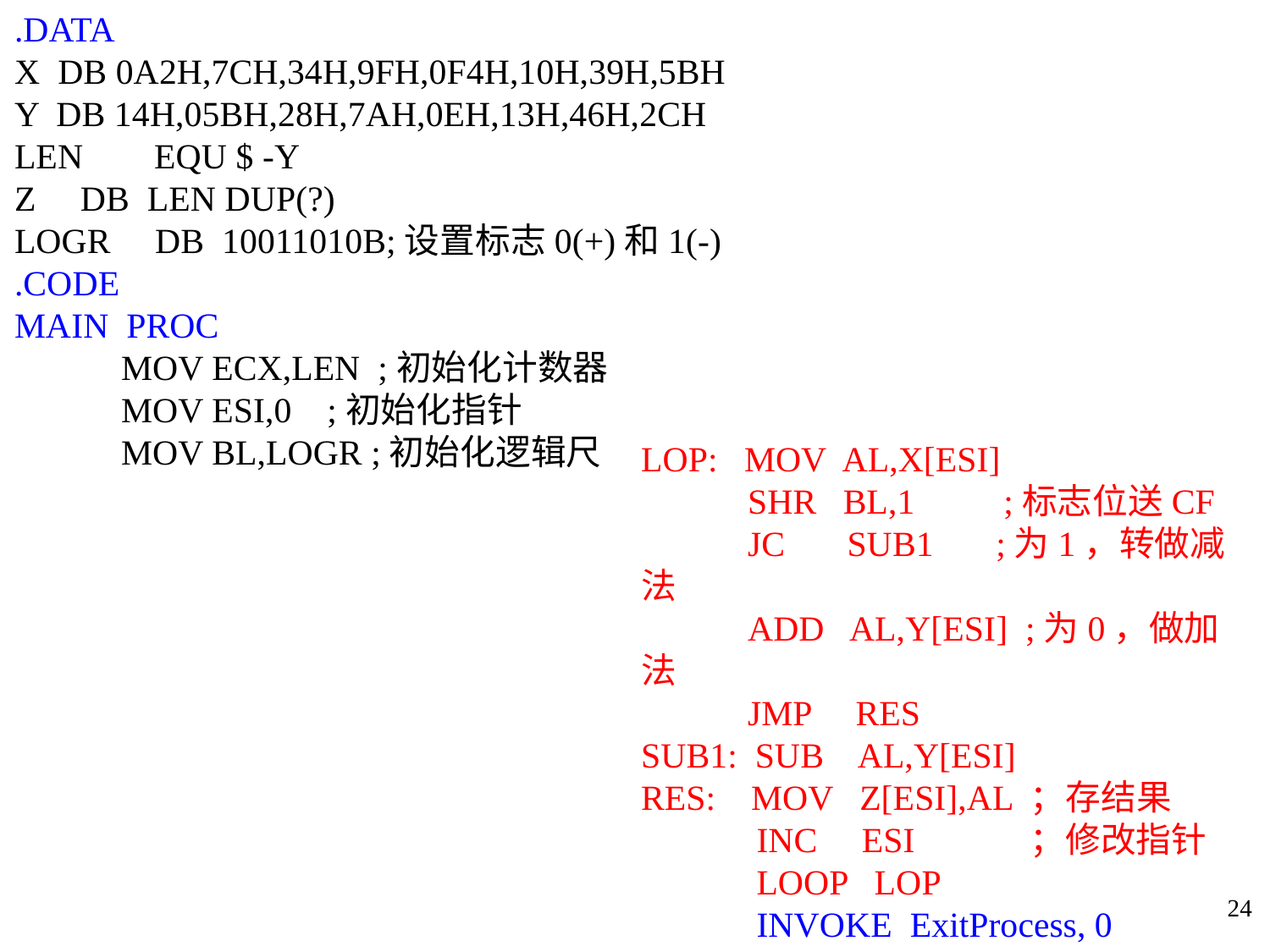

.DATA
X  DB 0A2H,7CH,34H,9FH,0F4H,10H,39H,5BH
Y  DB 14H,05BH,28H,7AH,0EH,13H,46H,2CH
LEN        EQU $ -Y
Z     DB  LEN DUP(?)
LOGR     DB  10011010B;设置标志0(+)和1(-)
.CODE
MAIN  PROC
            MOV ECX,LEN  ;初始化计数器
            MOV ESI,0    ;初始化指针
            MOV BL,LOGR ;初始化逻辑尺
LOP:   MOV  AL,X[ESI]
            SHR   BL,1          ;标志位送CF
            JC       SUB1       ;为1，转做减法
            ADD   AL,Y[ESI]  ;为0，做加法
            JMP     RES
SUB1:  SUB    AL,Y[ESI]
RES:    MOV   Z[ESI],AL ；存结果
             INC     ESI            ；修改指针
             LOOP   LOP
             INVOKE  ExitProcess, 0
MAIN  ENDP
            END   MAIN
24